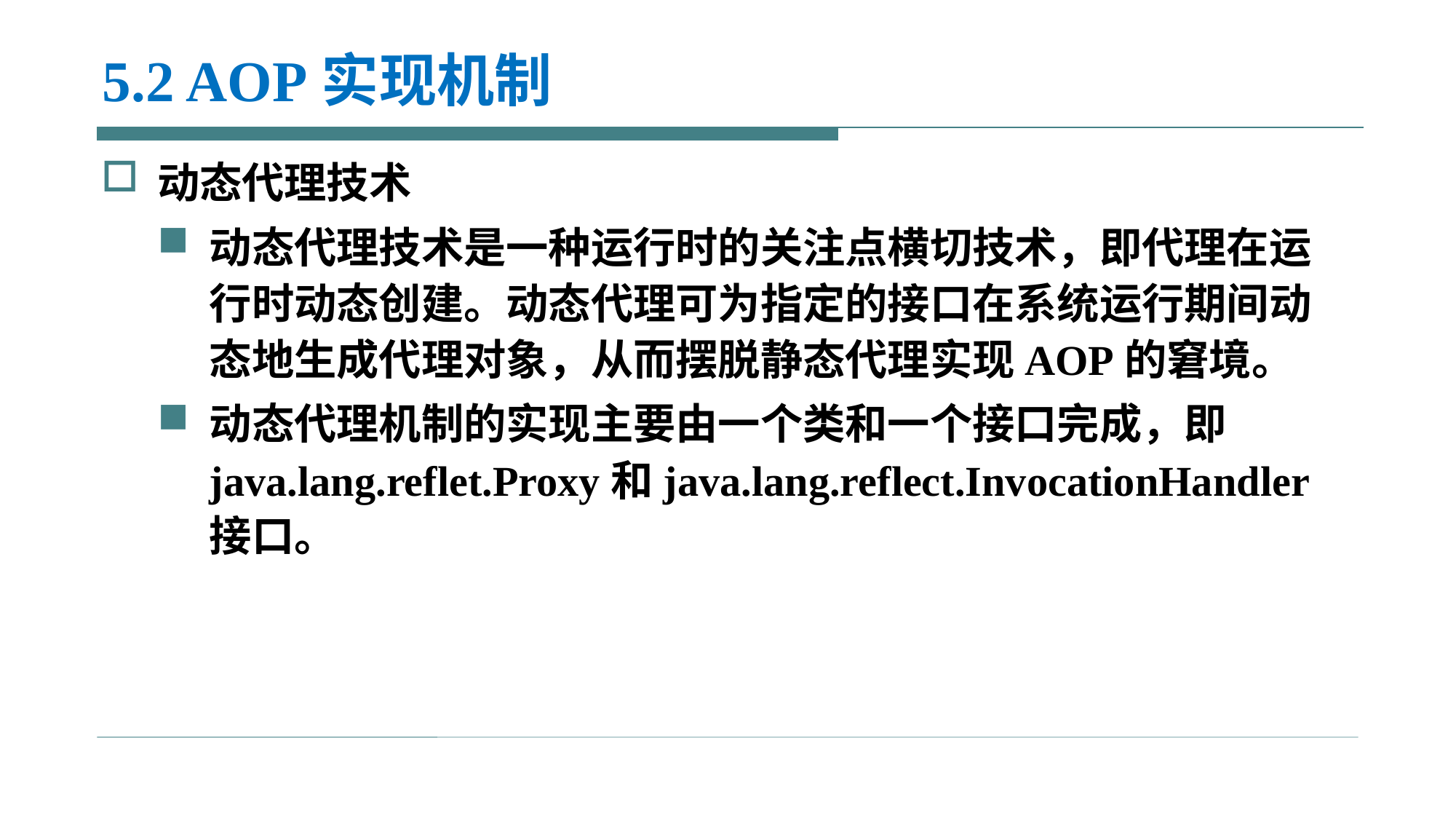

# 5.2 AOP实现机制
动态代理技术
动态代理技术是一种运行时的关注点横切技术，即代理在运行时动态创建。动态代理可为指定的接口在系统运行期间动态地生成代理对象，从而摆脱静态代理实现AOP的窘境。
动态代理机制的实现主要由一个类和一个接口完成，即java.lang.reflet.Proxy和java.lang.reflect.InvocationHandler接口。
11